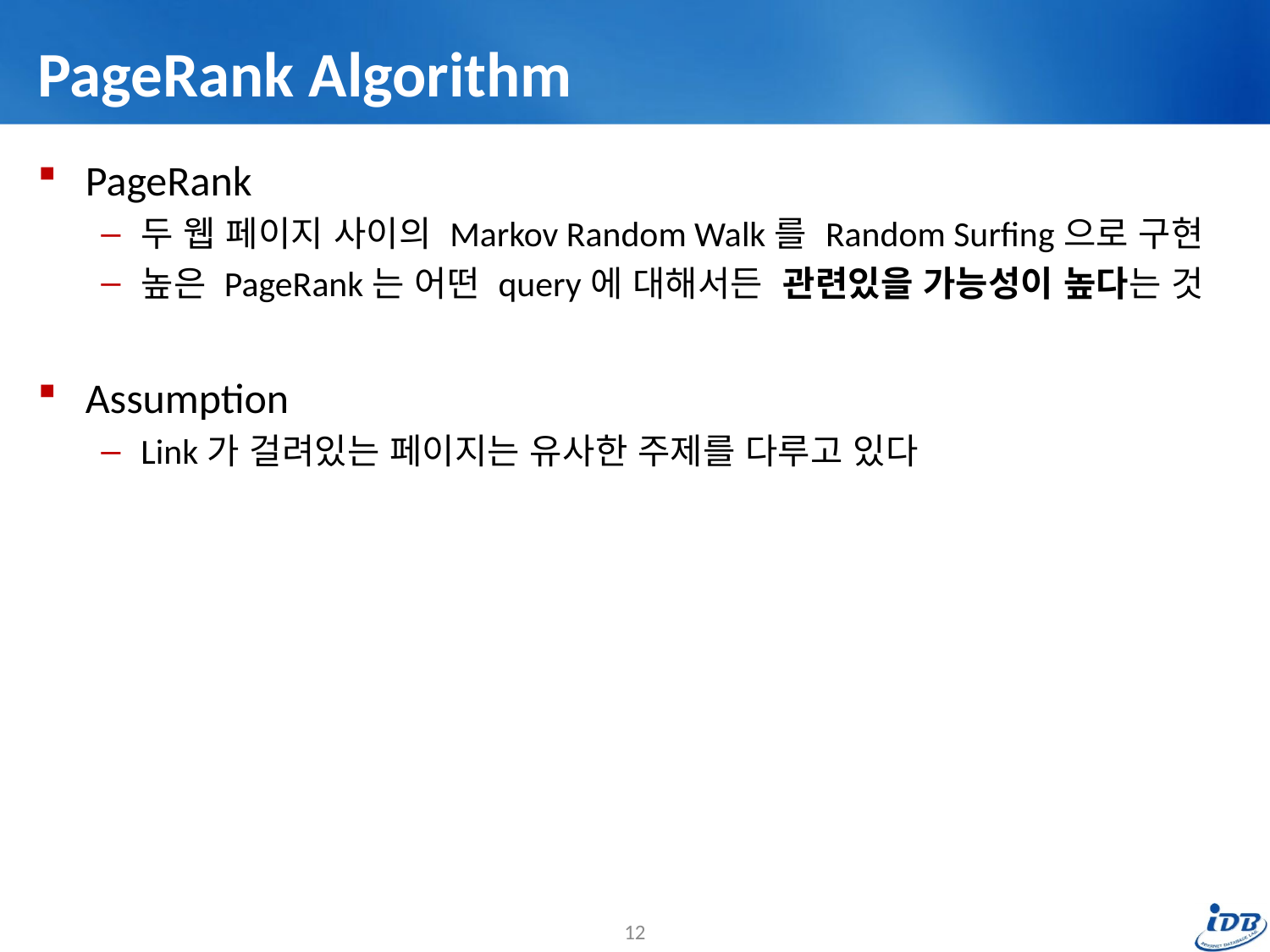

# PageRank Algorithm
PageRank
두 웹 페이지 사이의 Markov Random Walk를 Random Surfing으로 구현
높은 PageRank는 어떤 query에 대해서든  관련있을 가능성이 높다는 것

Assumption
Link가 걸려있는 페이지는 유사한 주제를 다루고 있다

12